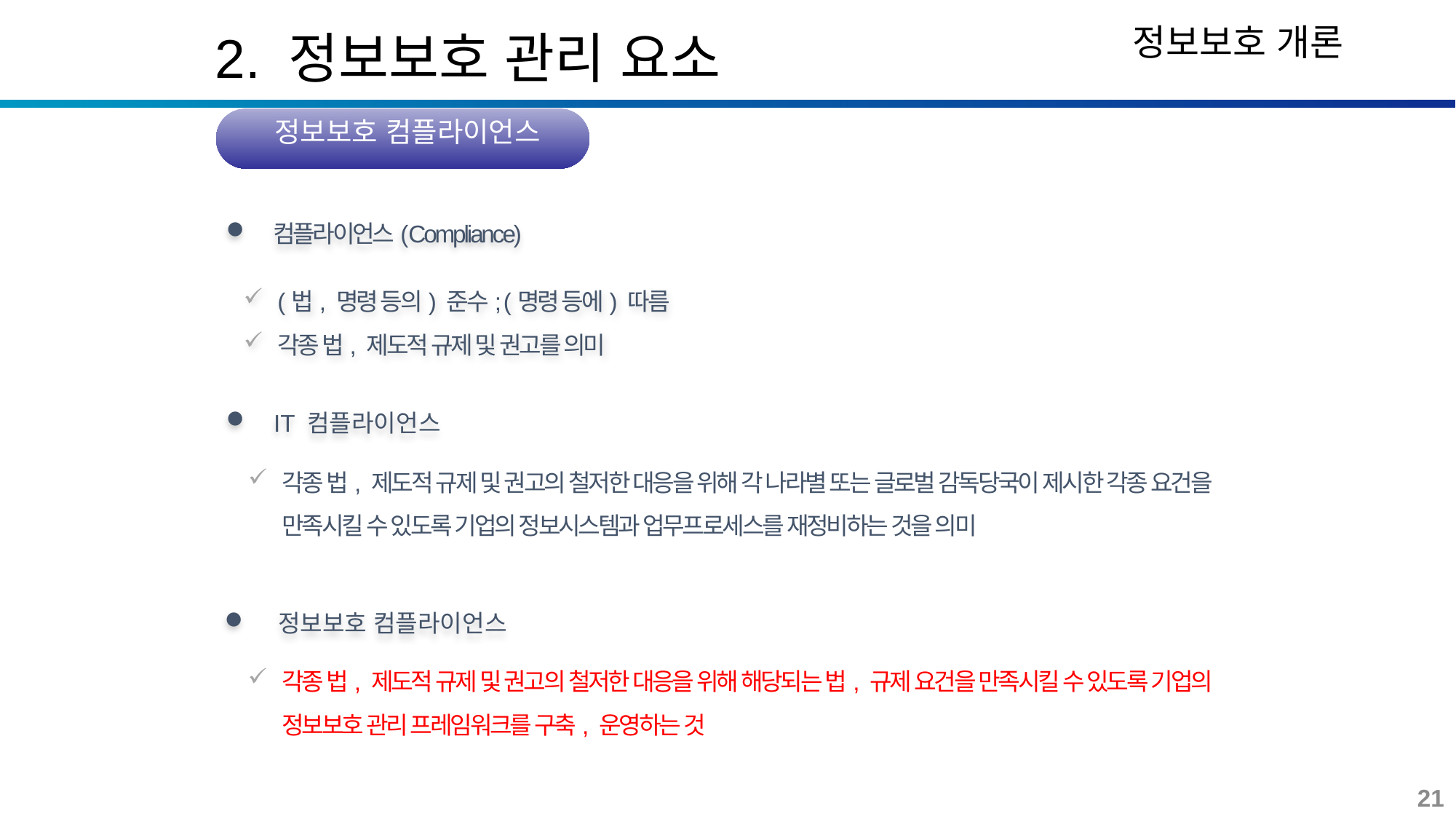

2. 정보보호 관리 요소

정보보호 컴플라이언스
 컴플라이언스(Compliance)

(법, 명령 등의) 준수; (명령 등에) 따름
각종 법, 제도적 규제 및 권고를 의미
  IT 컴플라이언스

각종 법, 제도적 규제 및 권고의 철저한 대응을 위해 각 나라별 또는 글로벌 감독당국이 제시한 각종 요건을 만족시킬 수 있도록 기업의 정보시스템과 업무프로세스를 재정비하는 것을 의미
  정보보호 컴플라이언스

각종 법, 제도적 규제 및 권고의 철저한 대응을 위해 해당되는 법, 규제 요건을 만족시킬 수 있도록 기업의 정보보호 관리 프레임워크를 구축, 운영하는 것
21